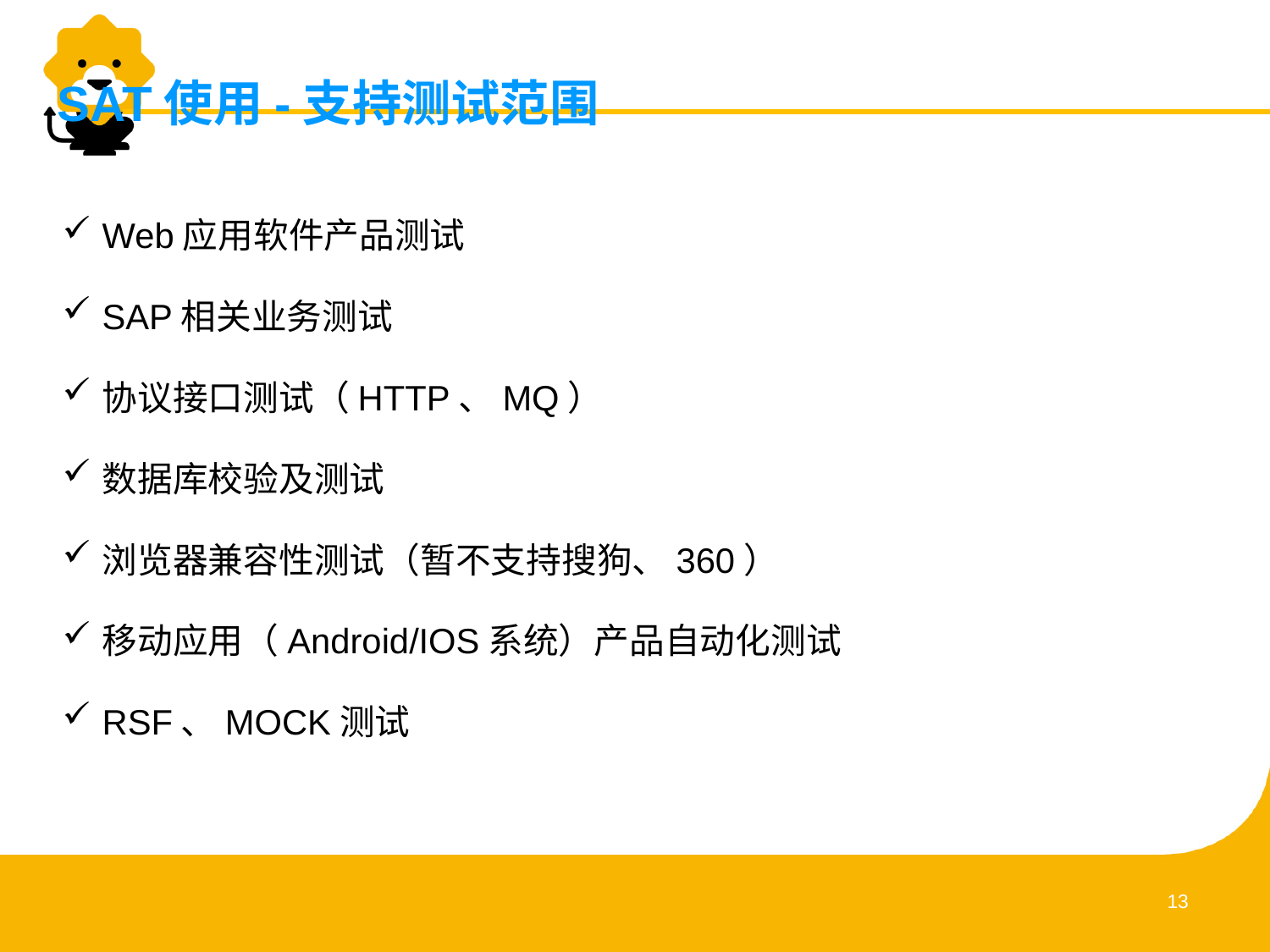

SAT使用-支持测试范围
Web应用软件产品测试
SAP相关业务测试
协议接口测试（HTTP、MQ）
数据库校验及测试
浏览器兼容性测试（暂不支持搜狗、360）
移动应用（Android/IOS系统）产品自动化测试
RSF、MOCK测试